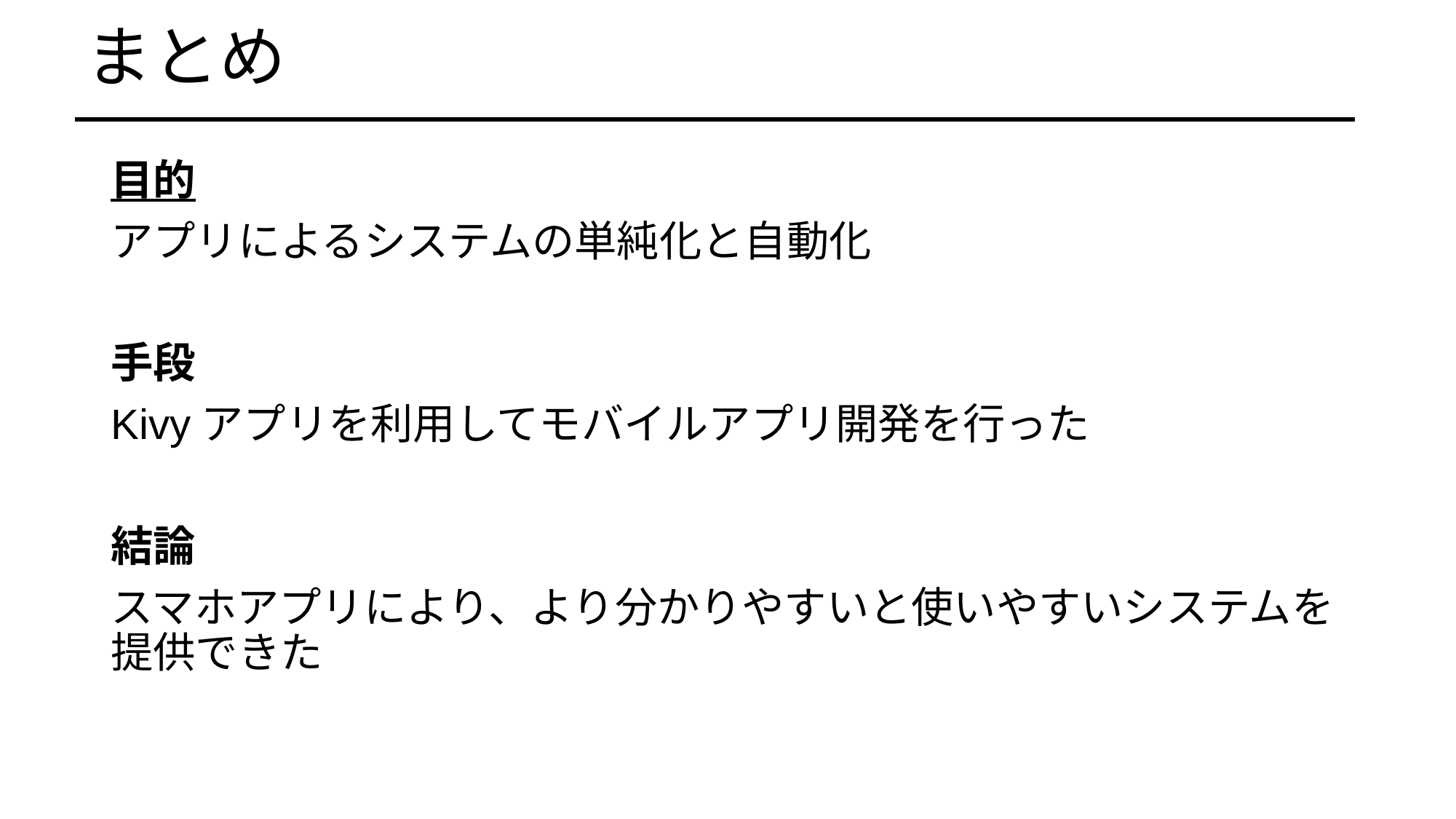

# まとめ
目的
アプリによるシステムの単純化と自動化

手段
Kivyアプリを利用してモバイルアプリ開発を行った

結論
スマホアプリにより、より分かりやすいと使いやすいシステムを提供できた